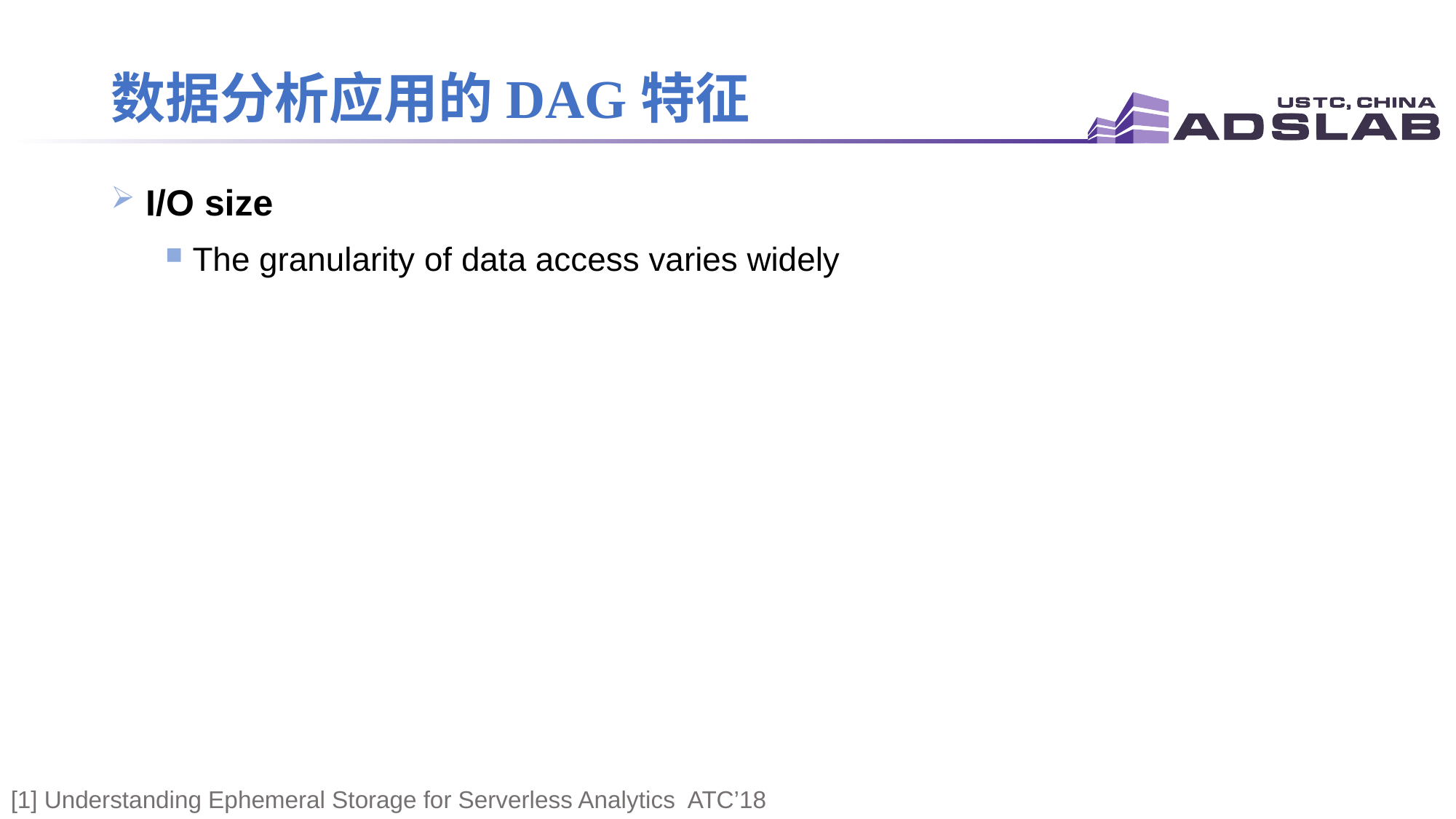

# 数据分析应用的DAG特征
 I/O size
 The granularity of data access varies widely

[1] Understanding Ephemeral Storage for Serverless Analytics  ATC’18